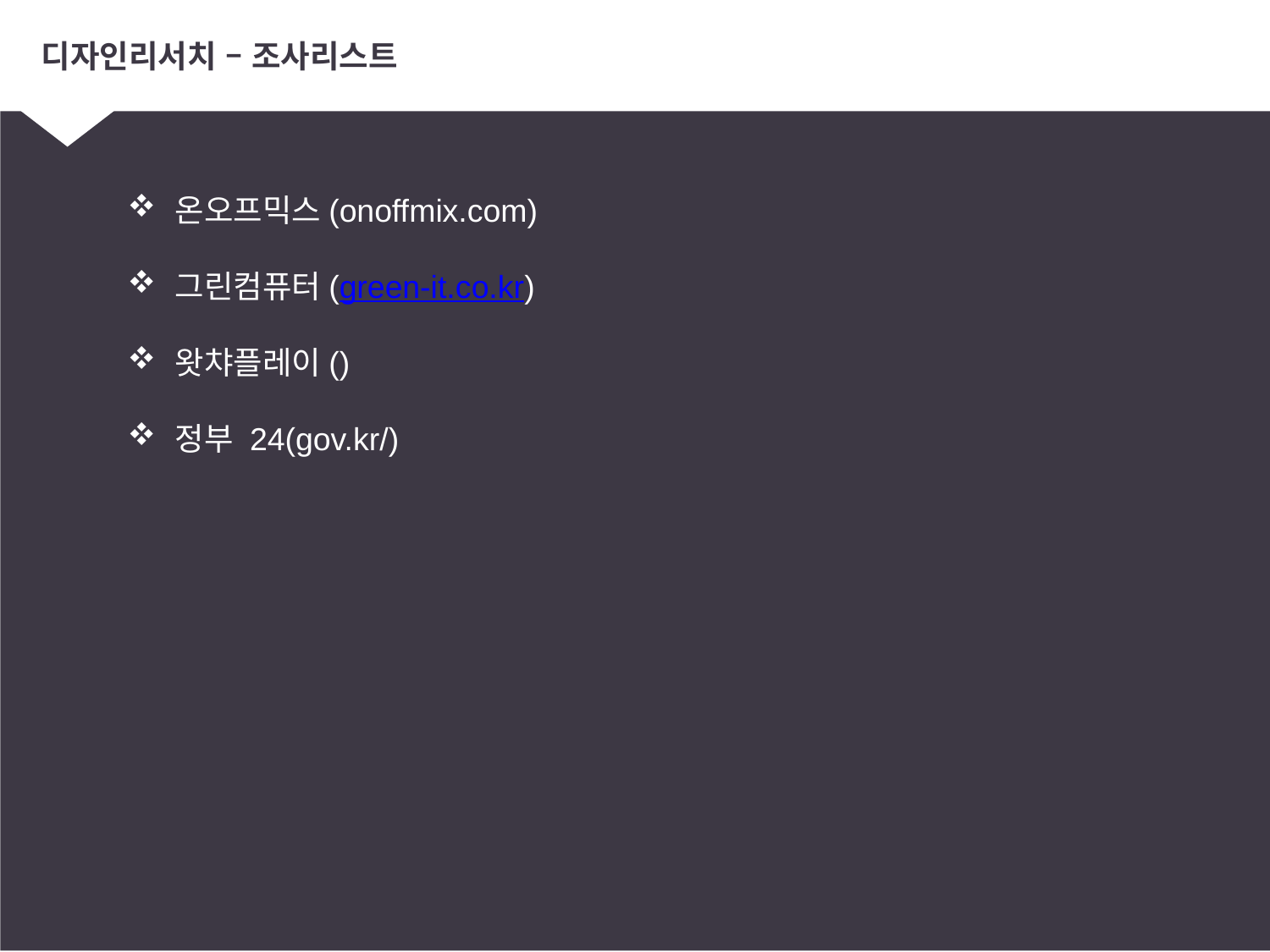

# 디자인리서치 – 조사리스트
온오프믹스(onoffmix.com)
그린컴퓨터(green-it.co.kr)
왓챠플레이()
정부 24(gov.kr/)